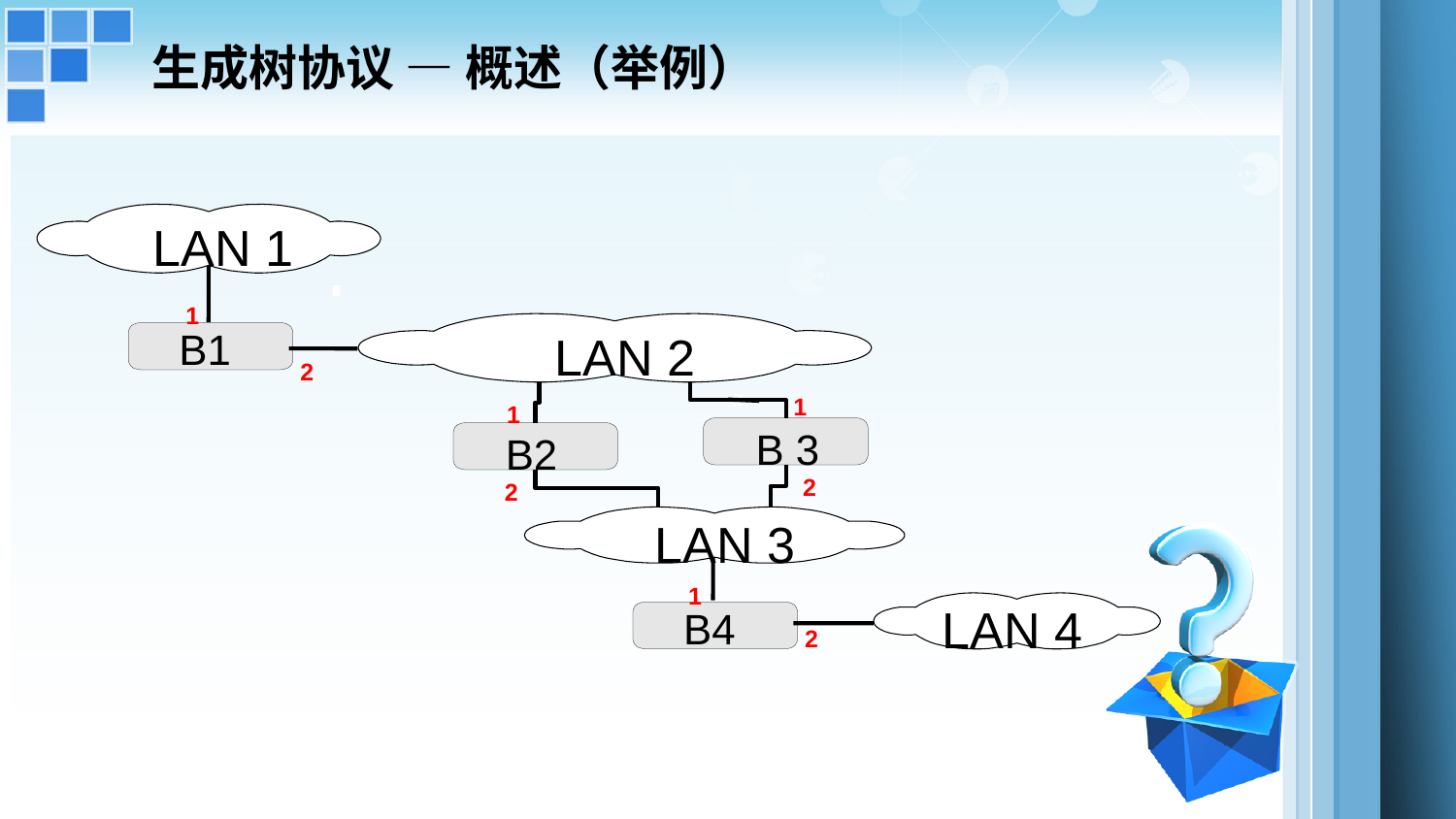

# 生成树协议 — 概述（举例）

LAN 1

1

B1
LAN 2

2

1

1

B 3
B2

2
2

LAN 3

1

LAN 4

B4

2